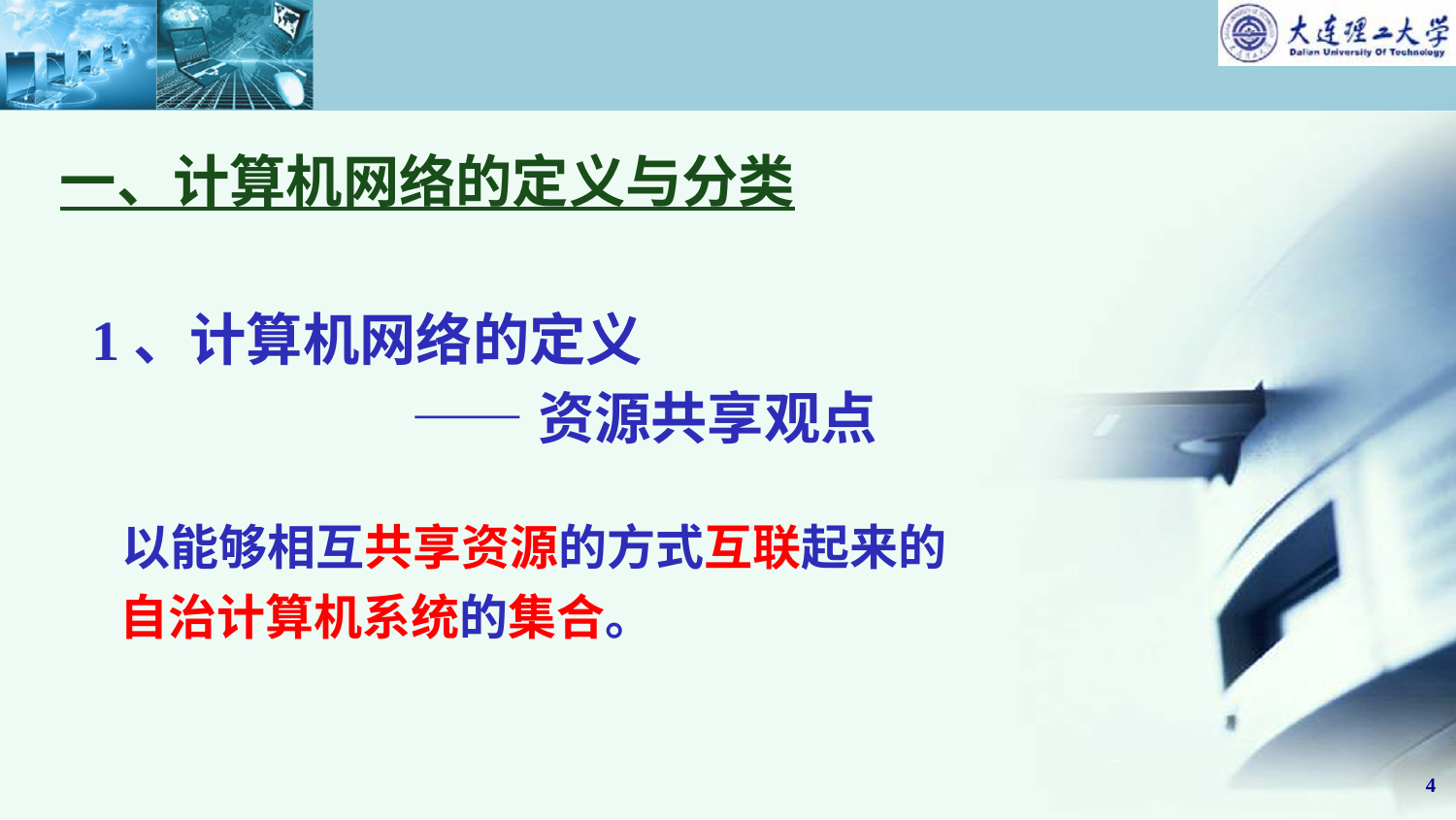

一、计算机网络的定义与分类
 1、计算机网络的定义
			——资源共享观点

   以能够相互共享资源的方式互联起来的自治计算机系统的集合。
4